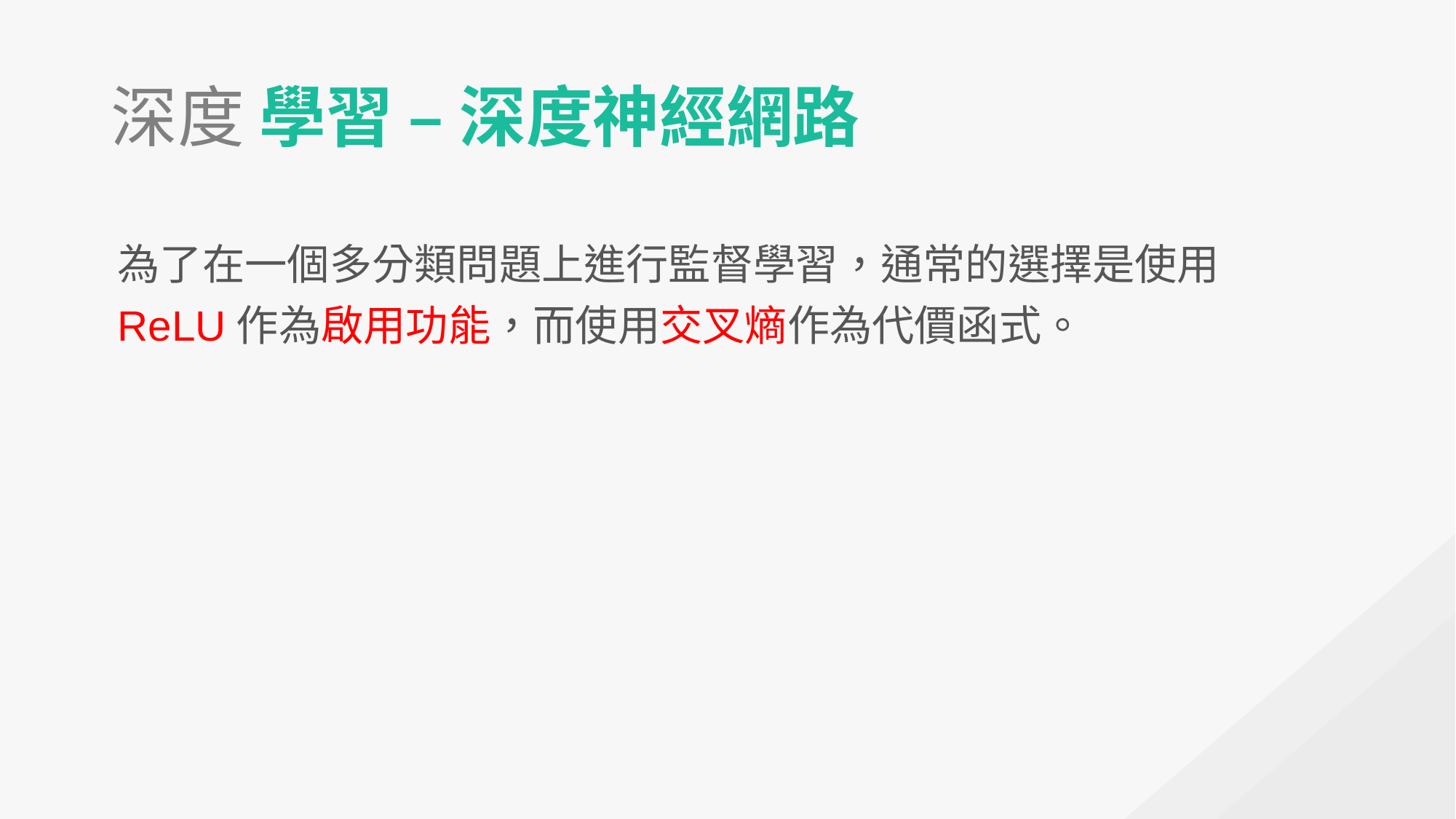

深度 學習 – 深度神經網路
為了在一個多分類問題上進行監督學習，通常的選擇是使用ReLU作為啟用功能，而使用交叉熵作為代價函式。